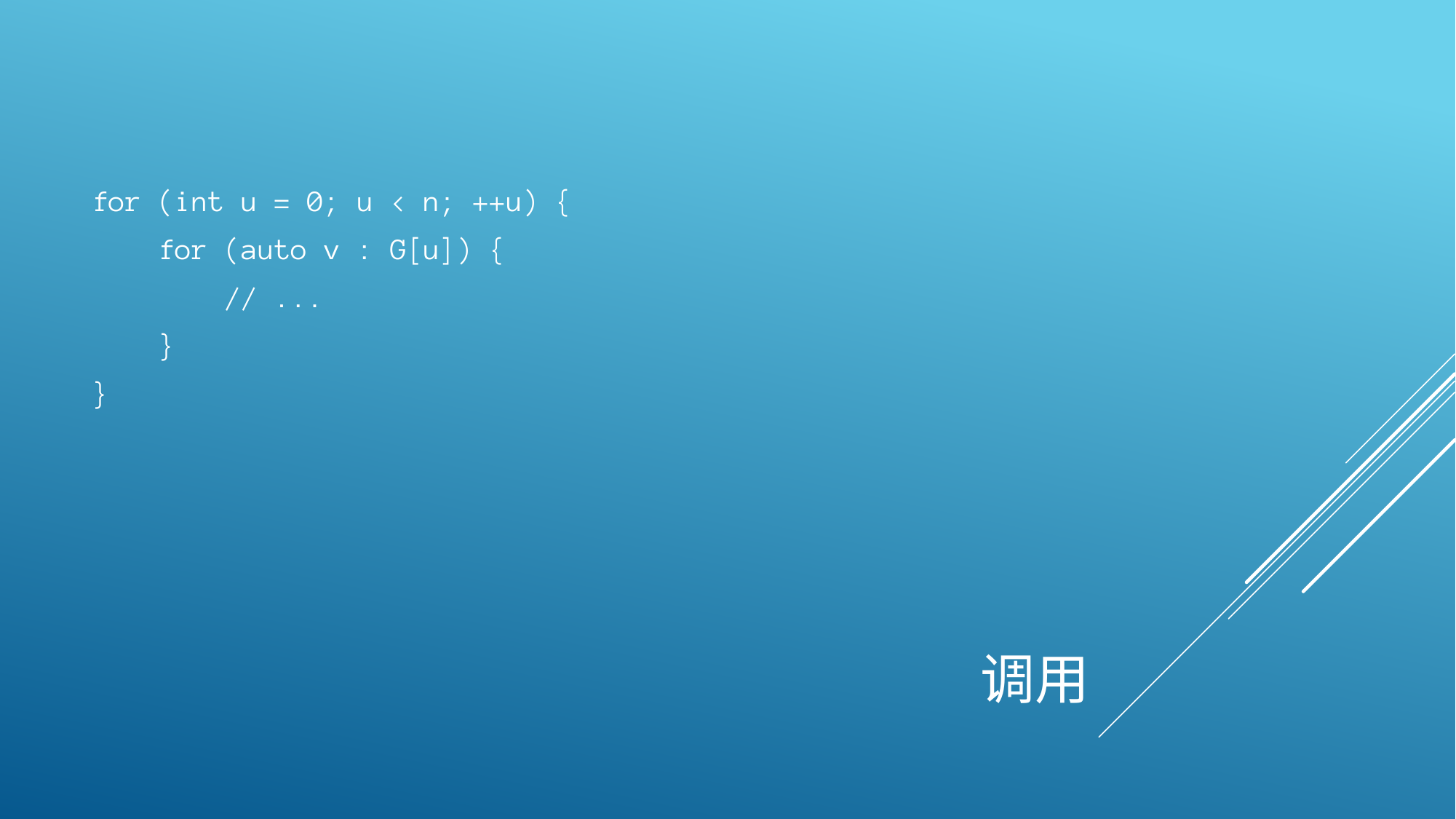

for (int u = 0; u < n; ++u) {
    for (auto v : G[u]) {
        // ...
    }
}
# 调用